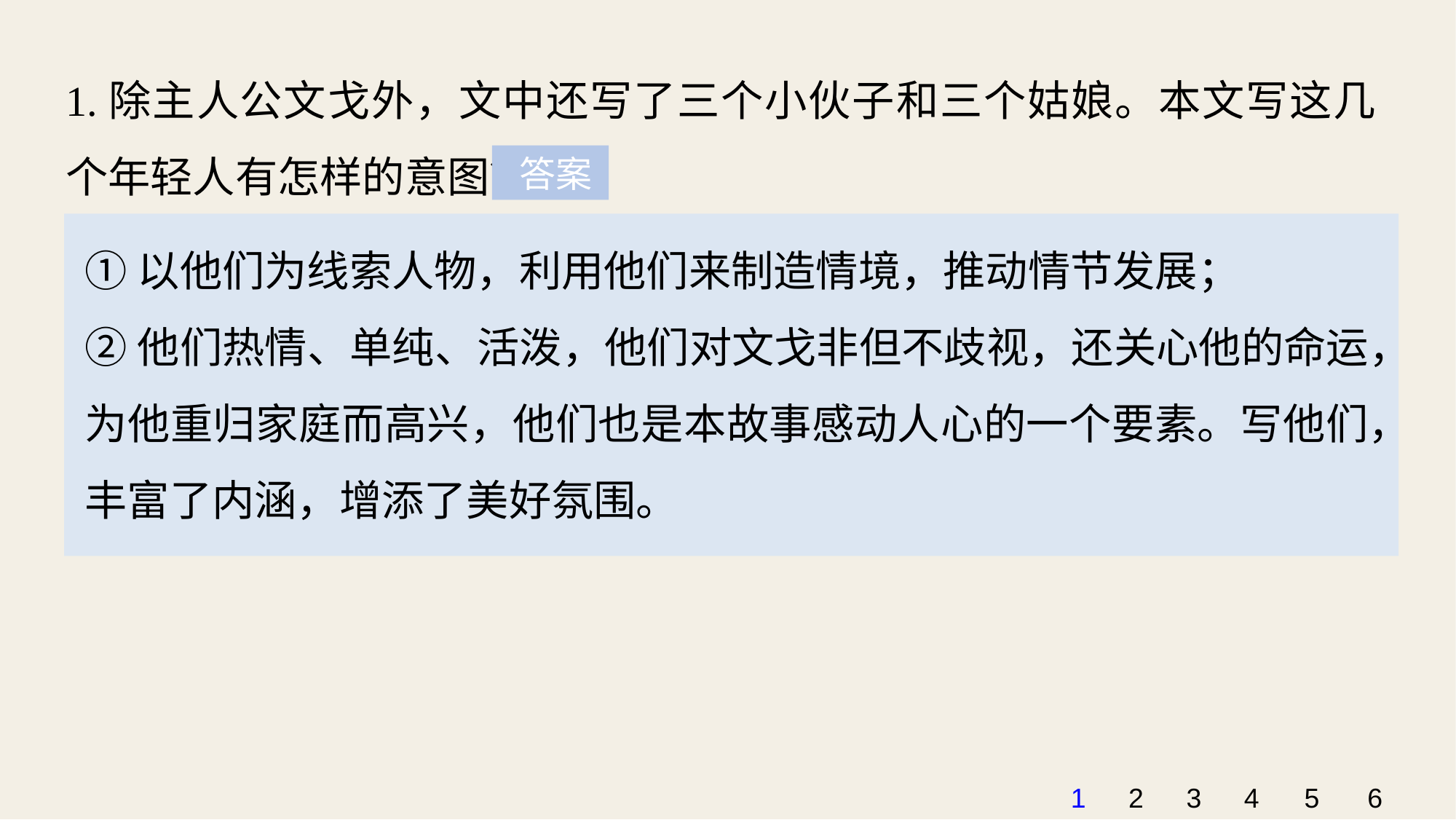

1.除主人公文戈外，文中还写了三个小伙子和三个姑娘。本文写这几个年轻人有怎样的意图？
 答案
①以他们为线索人物，利用他们来制造情境，推动情节发展；
②他们热情、单纯、活泼，他们对文戈非但不歧视，还关心他的命运，为他重归家庭而高兴，他们也是本故事感动人心的一个要素。写他们，丰富了内涵，增添了美好氛围。

1
2
3
4
5
6